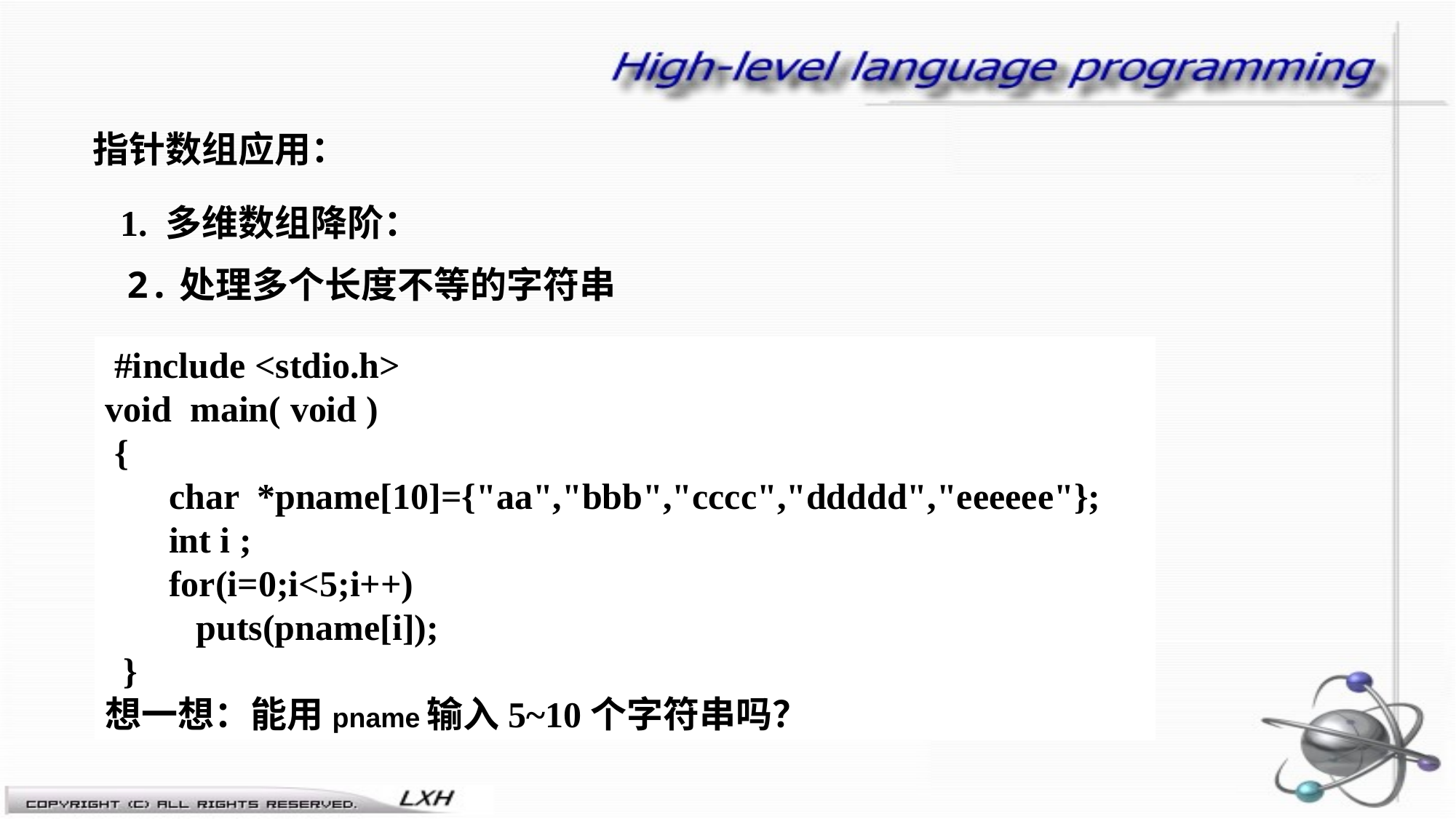

指针数组应用：
    1. 多维数组降阶：
  2.处理多个长度不等的字符串
 #include <stdio.h>
void  main( void )
 {
       char  *pname[10]={"aa","bbb","cccc","ddddd","eeeeee"};
       int i ;
       for(i=0;i<5;i++)
          puts(pname[i]);
  }
想一想：能用pname输入5~10个字符串吗？